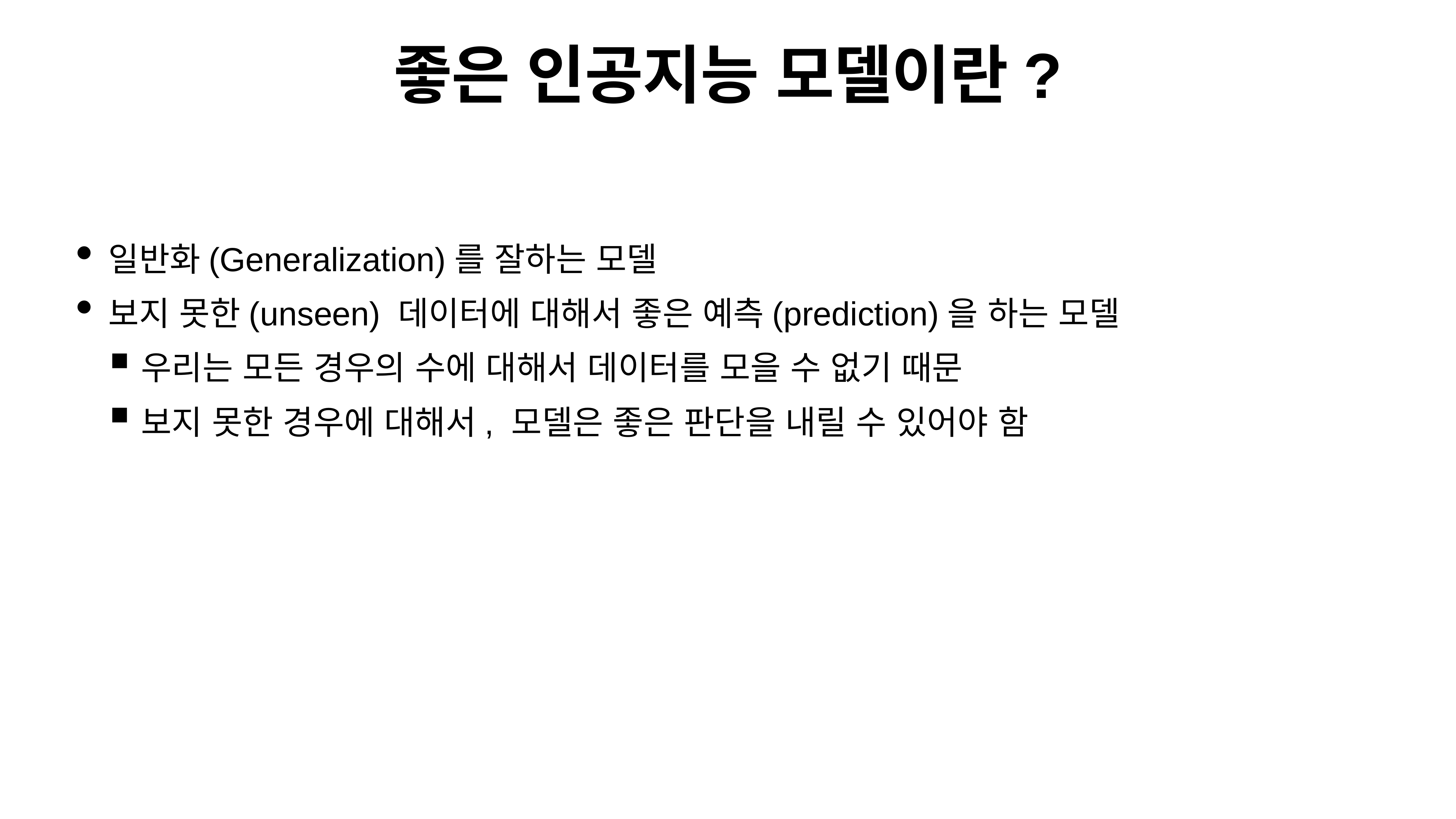

# 좋은 인공지능 모델이란?
일반화(Generalization)를 잘하는 모델
보지 못한(unseen) 데이터에 대해서 좋은 예측(prediction)을 하는 모델
우리는 모든 경우의 수에 대해서 데이터를 모을 수 없기 때문
보지 못한 경우에 대해서, 모델은 좋은 판단을 내릴 수 있어야 함